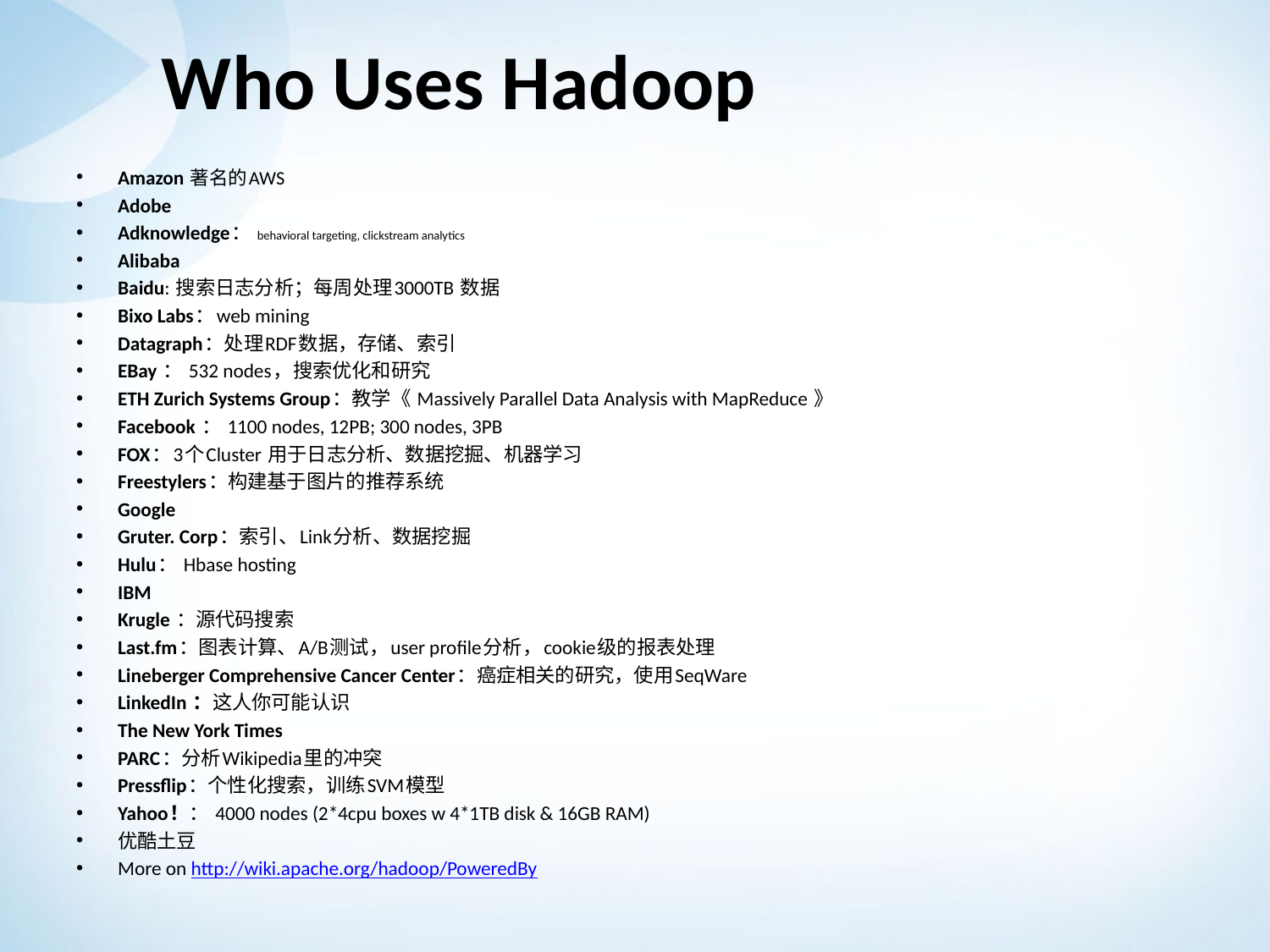

# Who Uses Hadoop
Amazon 著名的AWS
Adobe
Adknowledge： behavioral targeting, clickstream analytics
Alibaba
Baidu: 搜索日志分析；每周处理3000TB 数据
Bixo Labs：web mining
Datagraph：处理RDF数据，存储、索引
EBay ： 532 nodes，搜索优化和研究
ETH Zurich Systems Group：教学《 Massively Parallel Data Analysis with MapReduce 》
Facebook ： 1100 nodes, 12PB; 300 nodes, 3PB
FOX：3个Cluster 用于日志分析、数据挖掘、机器学习
Freestylers：构建基于图片的推荐系统
Google
Gruter. Corp：索引、Link分析、数据挖掘
Hulu： Hbase hosting
IBM
Krugle ：源代码搜索
Last.fm：图表计算、A/B测试，user profile分析，cookie级的报表处理
Lineberger Comprehensive Cancer Center：癌症相关的研究，使用SeqWare
LinkedIn ：这人你可能认识
The New York Times
PARC：分析Wikipedia里的冲突
Pressflip：个性化搜索，训练SVM模型
Yahoo！： 4000 nodes (2*4cpu boxes w 4*1TB disk & 16GB RAM)
优酷土豆
More on http://wiki.apache.org/hadoop/PoweredBy